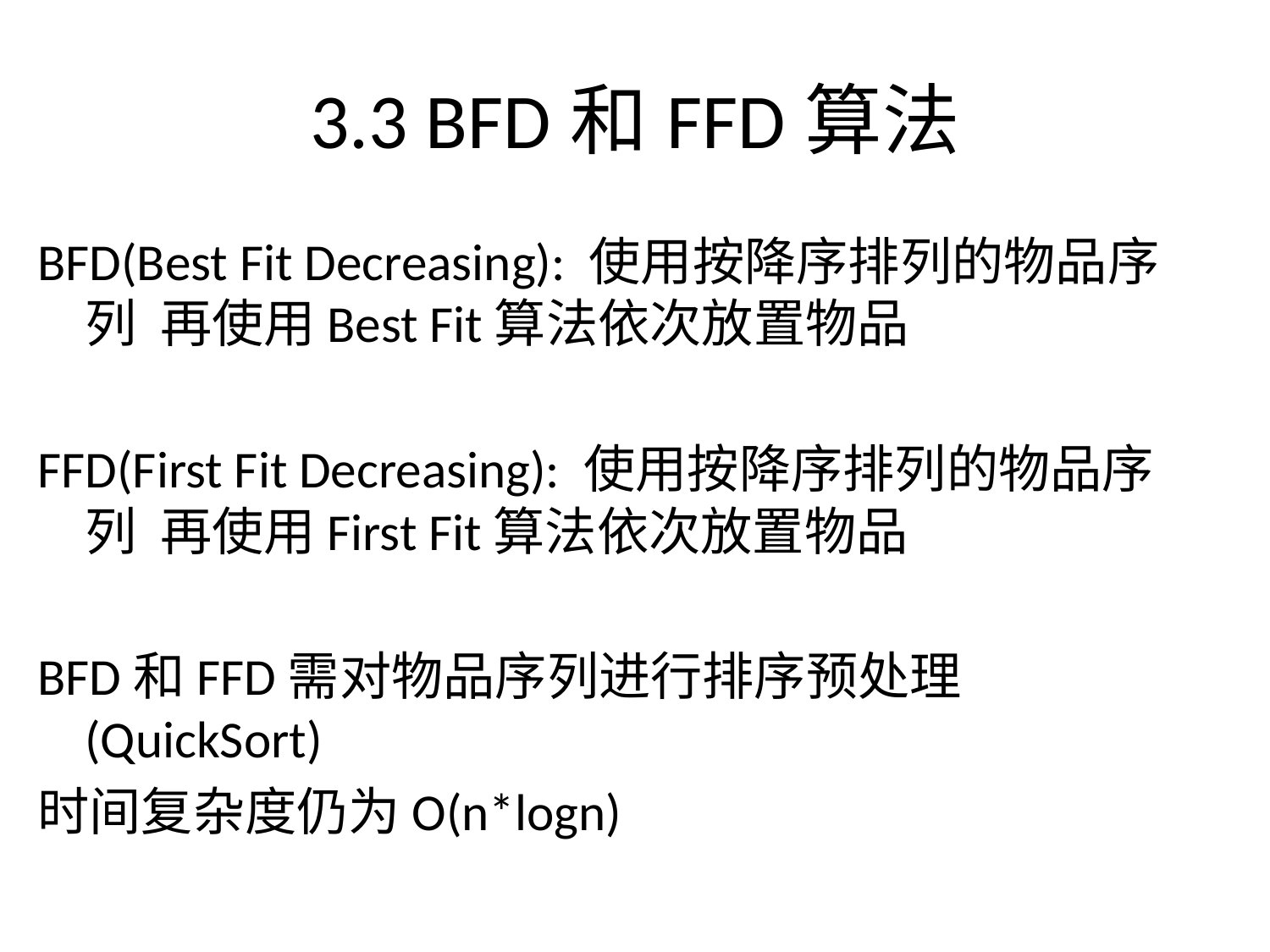

# 3.3 BFD和FFD算法
BFD(Best Fit Decreasing): 使用按降序排列的物品序列  再使用Best Fit算法依次放置物品

FFD(First Fit Decreasing): 使用按降序排列的物品序列  再使用First Fit算法依次放置物品

BFD和FFD需对物品序列进行排序预处理(QuickSort)
时间复杂度仍为O(n*logn)